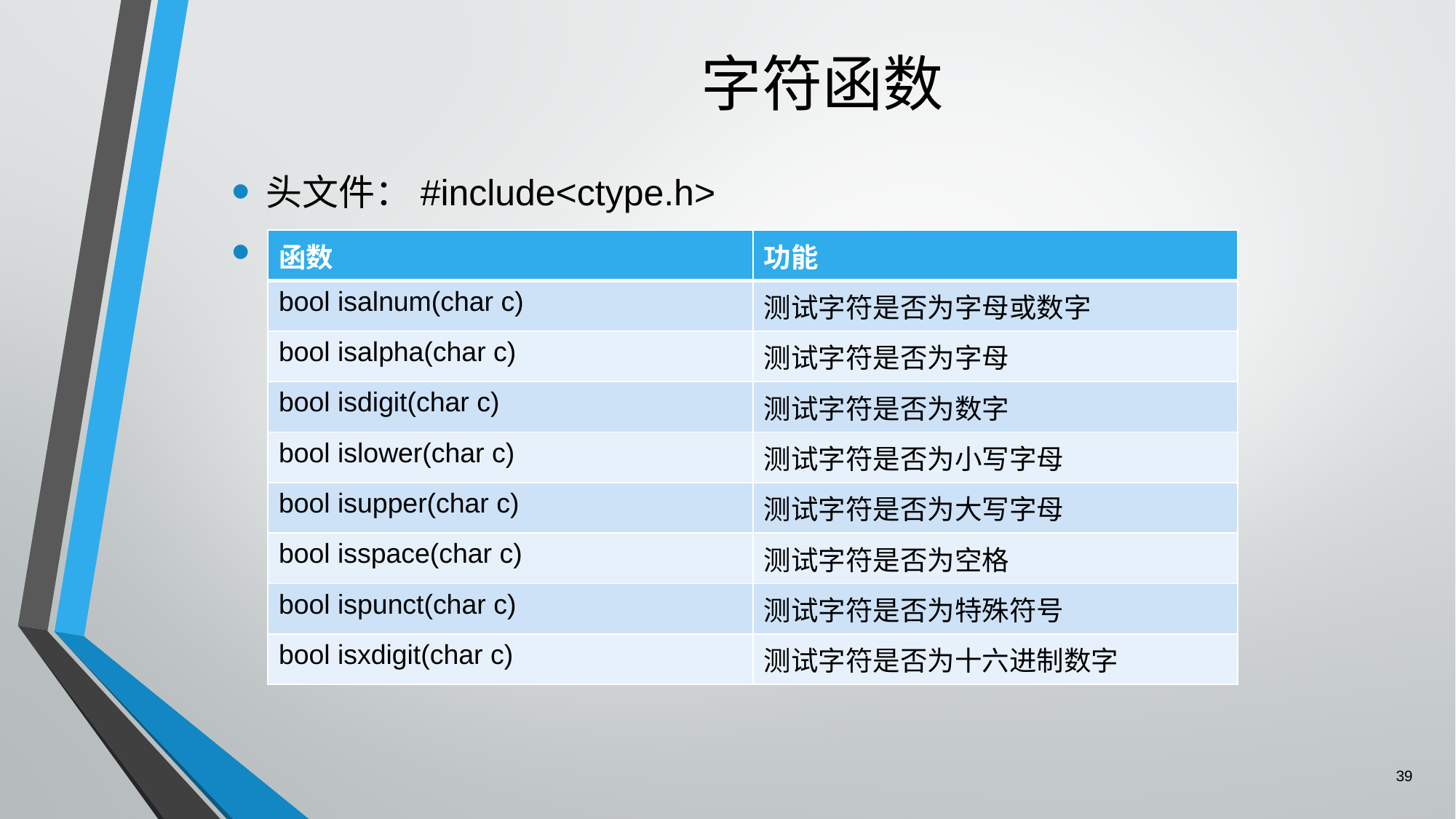

# 字符函数
头文件：#include<ctype.h>

| 函数 | 功能 |
| --- | --- |
| bool isalnum(char c) | 测试字符是否为字母或数字 |
| bool isalpha(char c) | 测试字符是否为字母 |
| bool isdigit(char c) | 测试字符是否为数字 |
| bool islower(char c) | 测试字符是否为小写字母 |
| bool isupper(char c) | 测试字符是否为大写字母 |
| bool isspace(char c) | 测试字符是否为空格 |
| bool ispunct(char c) | 测试字符是否为特殊符号 |
| bool isxdigit(char c) | 测试字符是否为十六进制数字 |
39